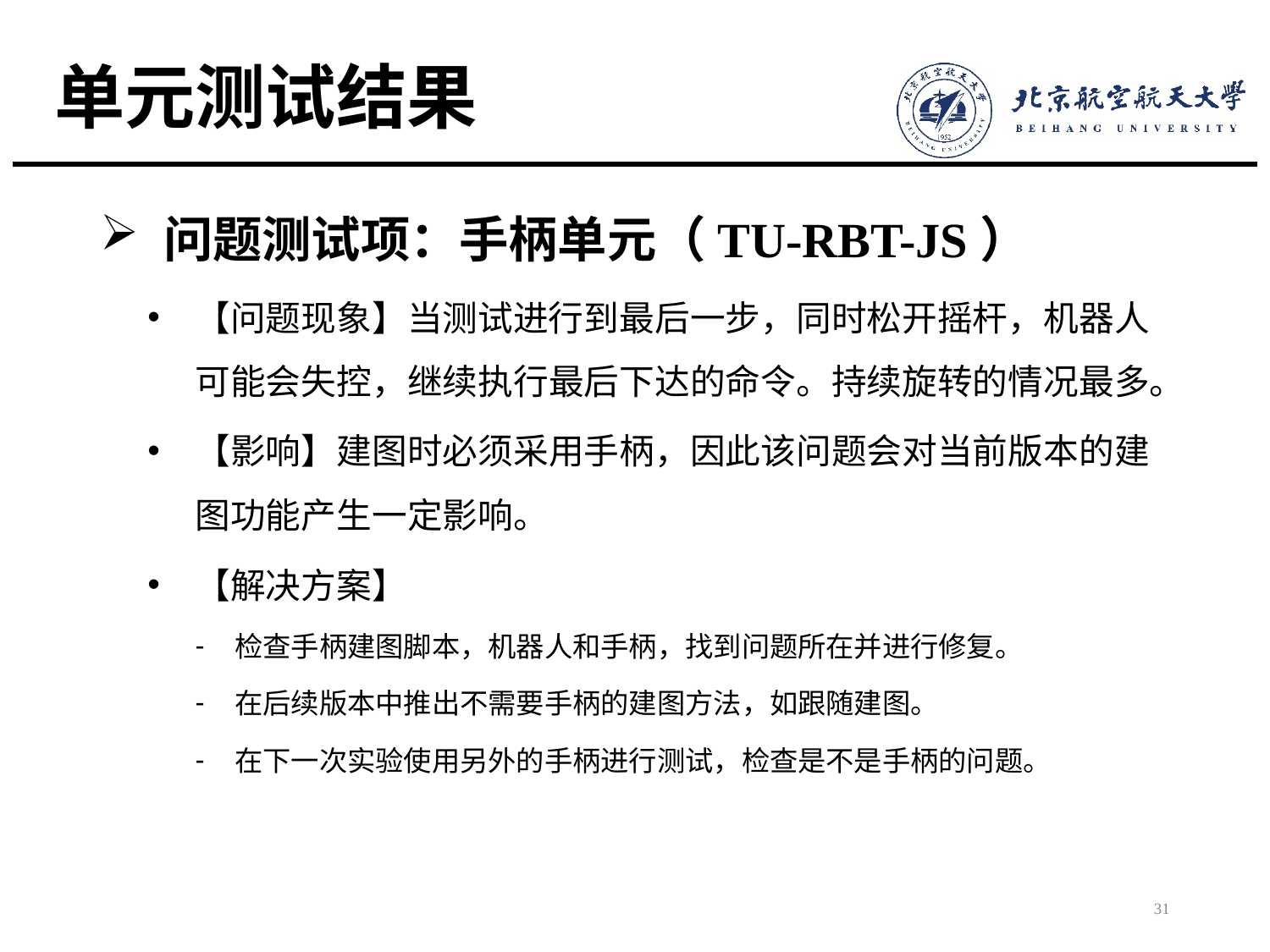

# 单元测试结果
问题测试项：手柄单元（TU-RBT-JS）
【问题现象】当测试进行到最后一步，同时松开摇杆，机器人可能会失控，继续执行最后下达的命令。持续旋转的情况最多。
【影响】建图时必须采用手柄，因此该问题会对当前版本的建图功能产生一定影响。
【解决方案】
检查手柄建图脚本，机器人和手柄，找到问题所在并进行修复。
在后续版本中推出不需要手柄的建图方法，如跟随建图。
在下一次实验使用另外的手柄进行测试，检查是不是手柄的问题。
31